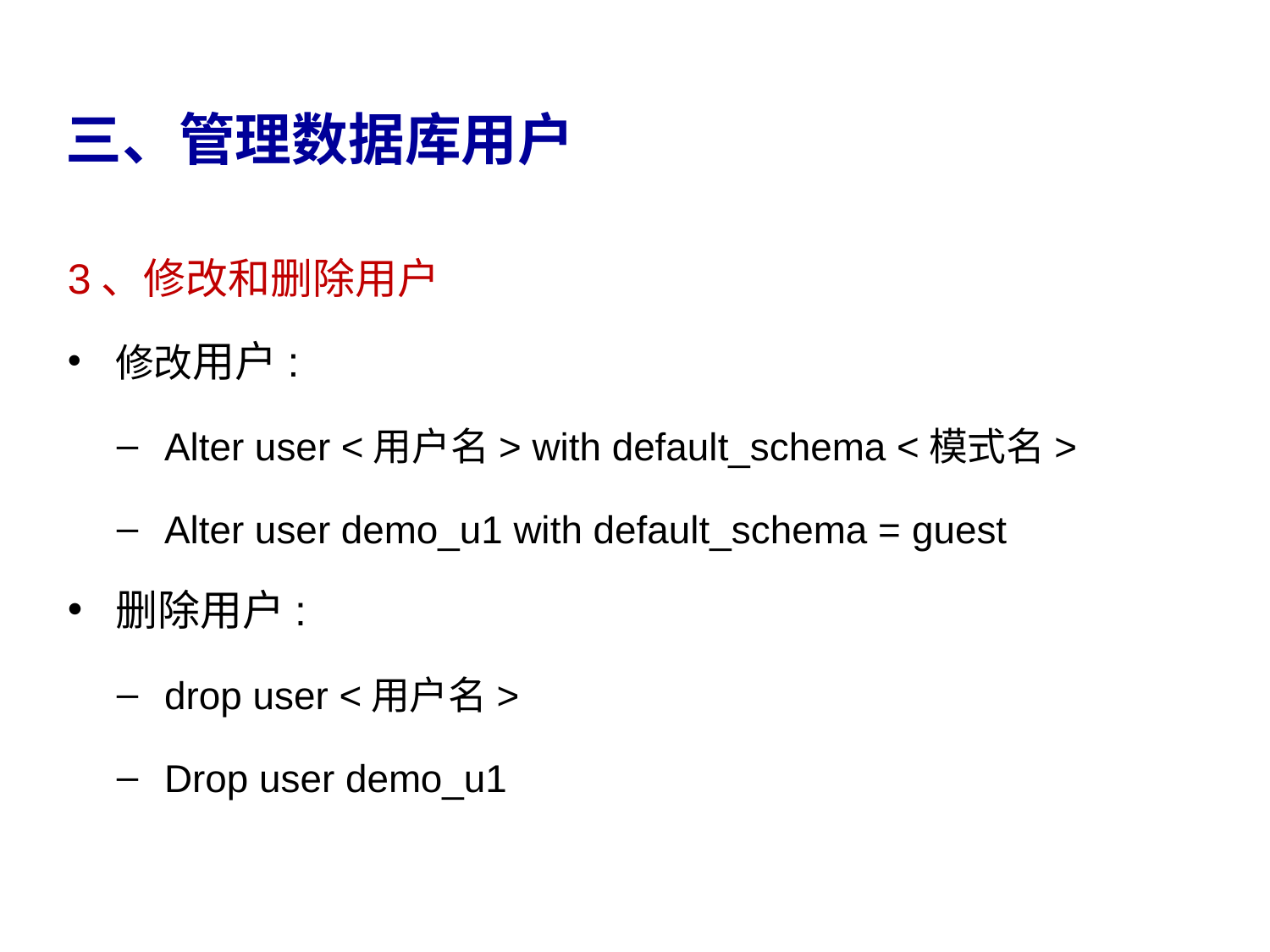

三、管理数据库用户
3、修改和删除用户
修改用户:
Alter user <用户名> with default_schema <模式名>
Alter user demo_u1 with default_schema = guest
删除用户:
drop user <用户名>
Drop user demo_u1